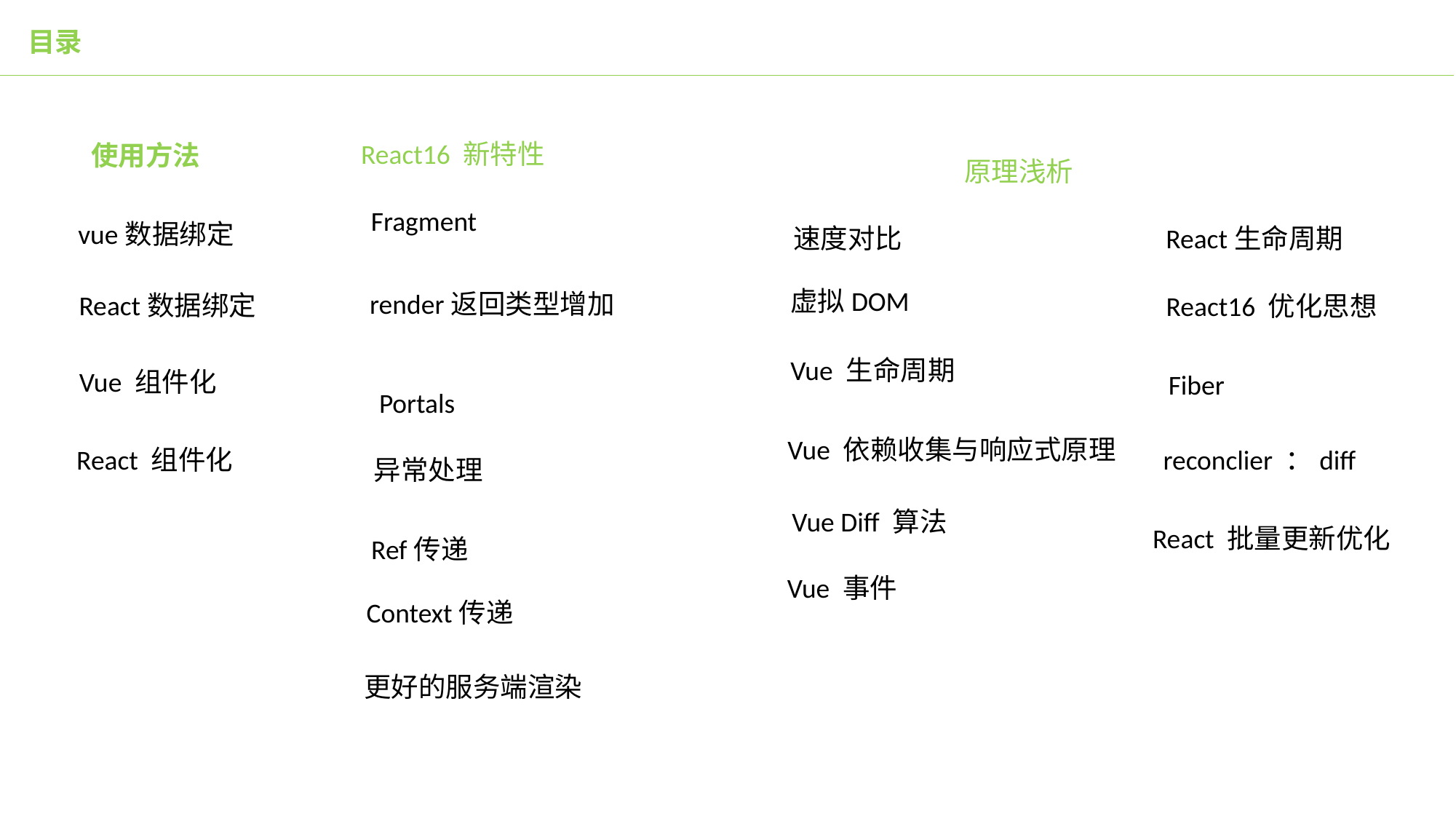

目录
React16 新特性
使用方法
原理浅析
Fragment
 vue数据绑定
React生命周期
速度对比
虚拟DOM
render返回类型增加
React数据绑定
React16 优化思想
Vue 生命周期
Vue 组件化
Fiber
Portals
Vue 依赖收集与响应式原理
React 组件化
reconclier ：diff
异常处理
Vue Diff 算法
React 批量更新优化
Ref传递
Vue 事件
Context传递
更好的服务端渲染